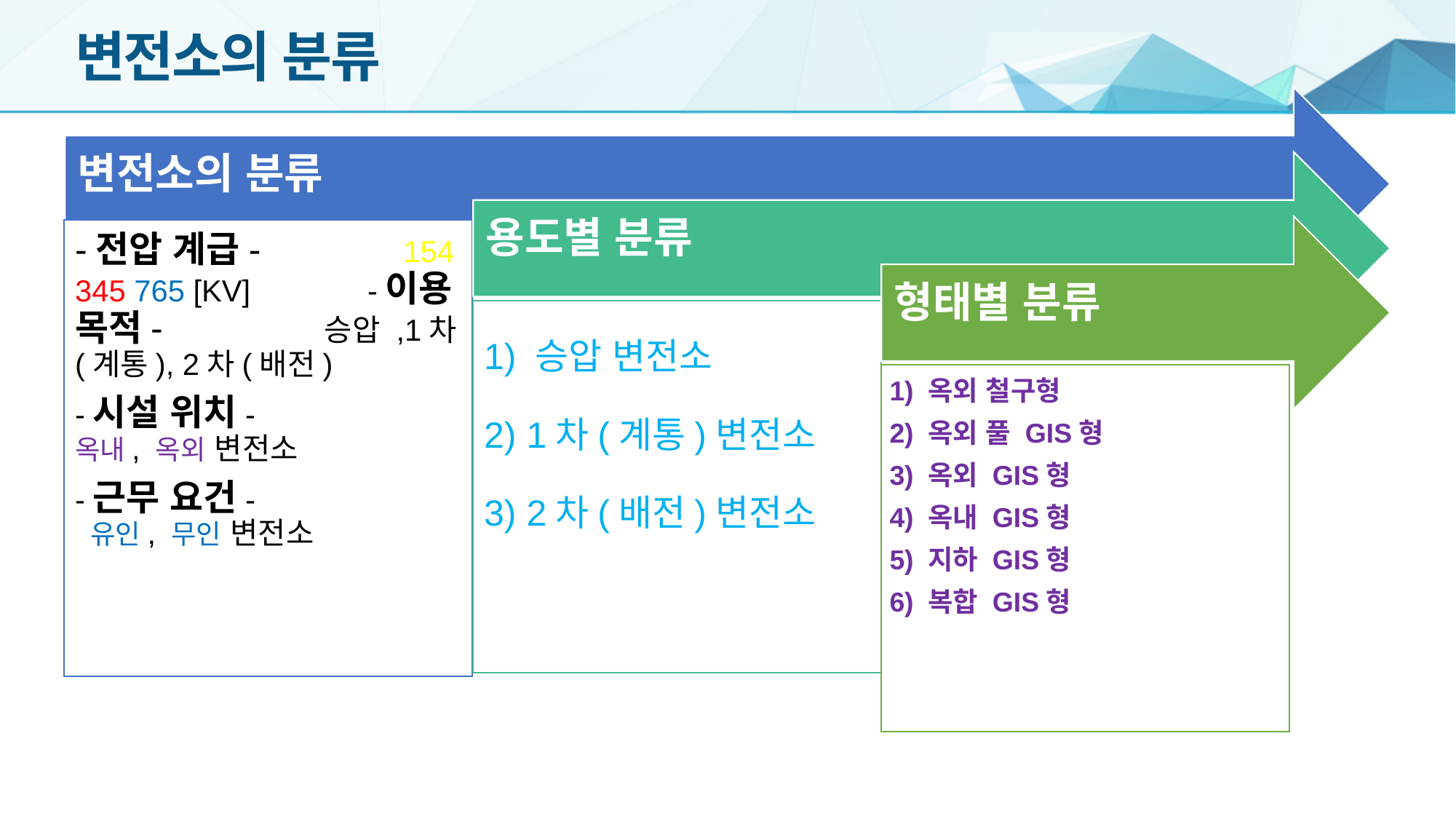

# 변전소의 분류
변전소의 분류
-전압 계급-              154 345 765 [KV]              -이용 목적-               승압 ,1차(계통), 2차(배전)
-시설 위치-                      옥내, 옥외 변전소
-근무 요건-                          유인, 무인 변전소

용도별 분류
1) 승압 변전소
2) 1차(계통)변전소
3) 2차(배전)변전소
형태별 분류
1) 옥외 철구형
2) 옥외 풀 GIS형
3) 옥외 GIS형
4) 옥내 GIS형
5) 지하 GIS형
6) 복합 GIS형